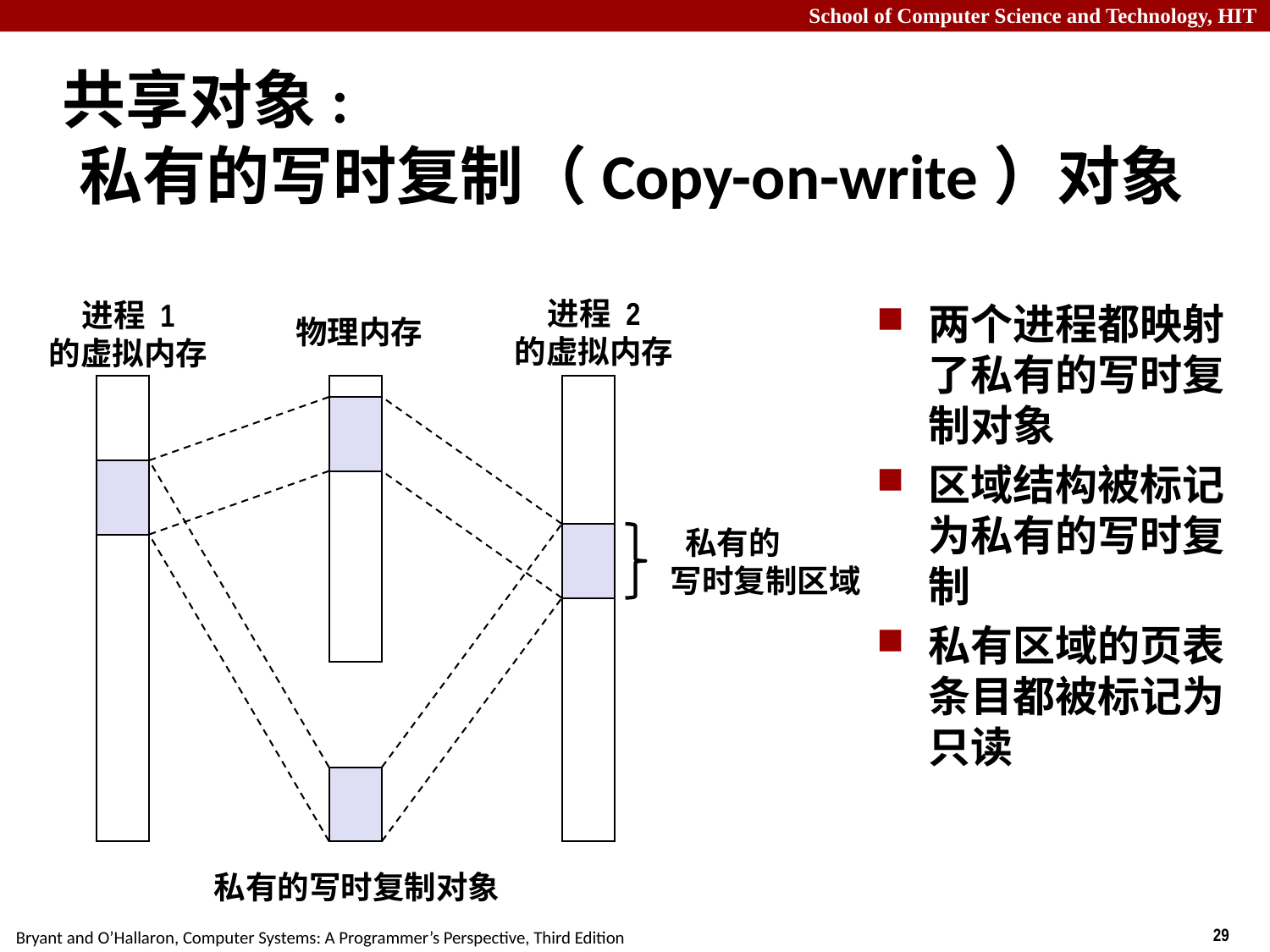

# 共享对象: 私有的写时复制（Copy-on-write）对象
进程 2
的虚拟内存
进程 1
的虚拟内存
两个进程都映射了私有的写时复制对象
区域结构被标记为私有的写时复制
私有区域的页表条目都被标记为只读
物理内存

 私有的
写时复制区域

私有的写时复制对象